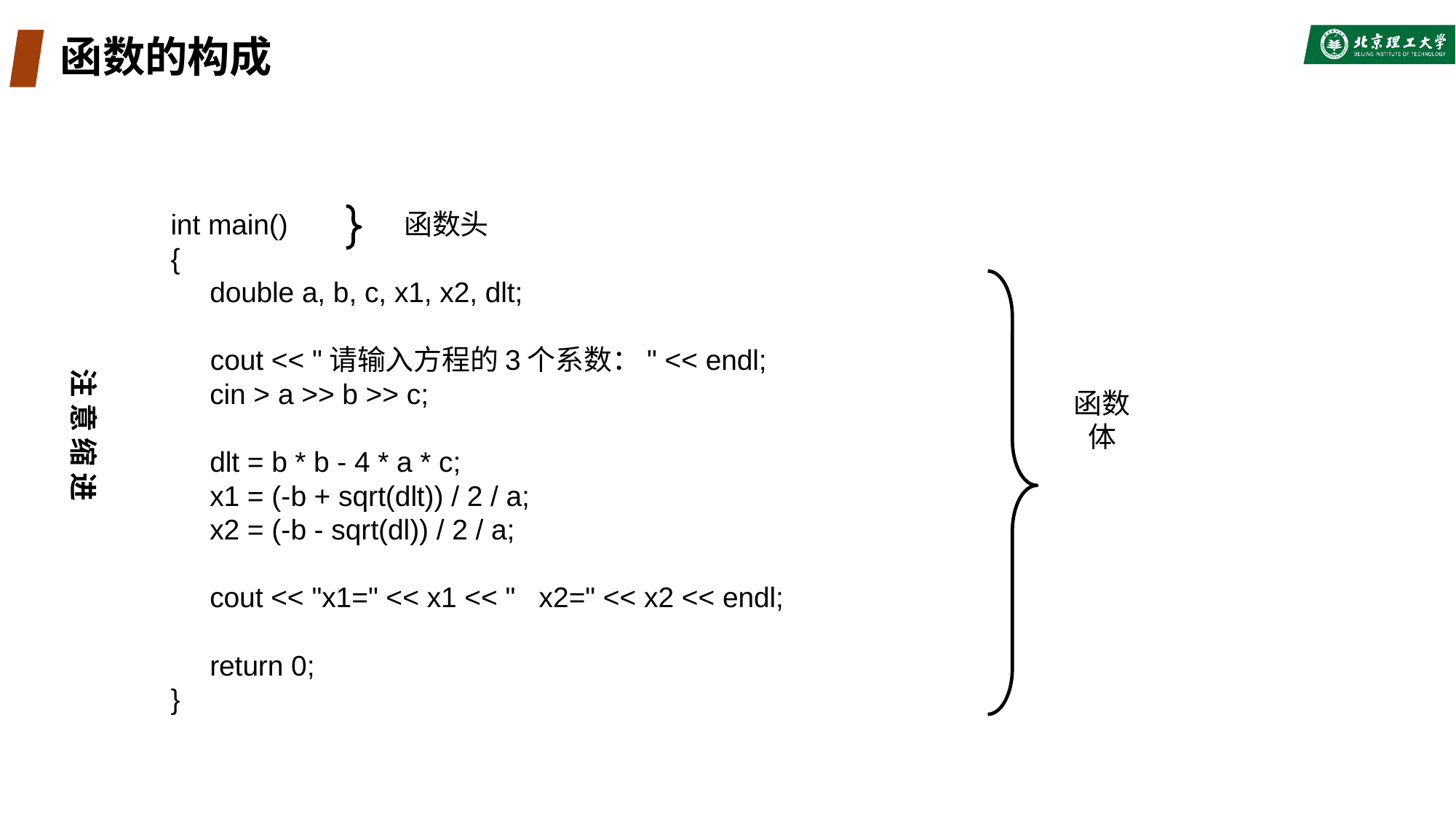

# 函数的构成

int main()              函数头
{
     double a, b, c, x1, x2, dlt;

   cout << "请输入方程的3个系数：" << endl;
     cin > a >> b >> c;

     dlt = b * b - 4 * a * c;
     x1 = (-b + sqrt(dlt)) / 2 / a;
     x2 = (-b - sqrt(dl)) / 2 / a;

     cout << "x1=" << x1 << "   x2=" << x2 << endl;

     return 0;
}

注 意 缩 进
函数体